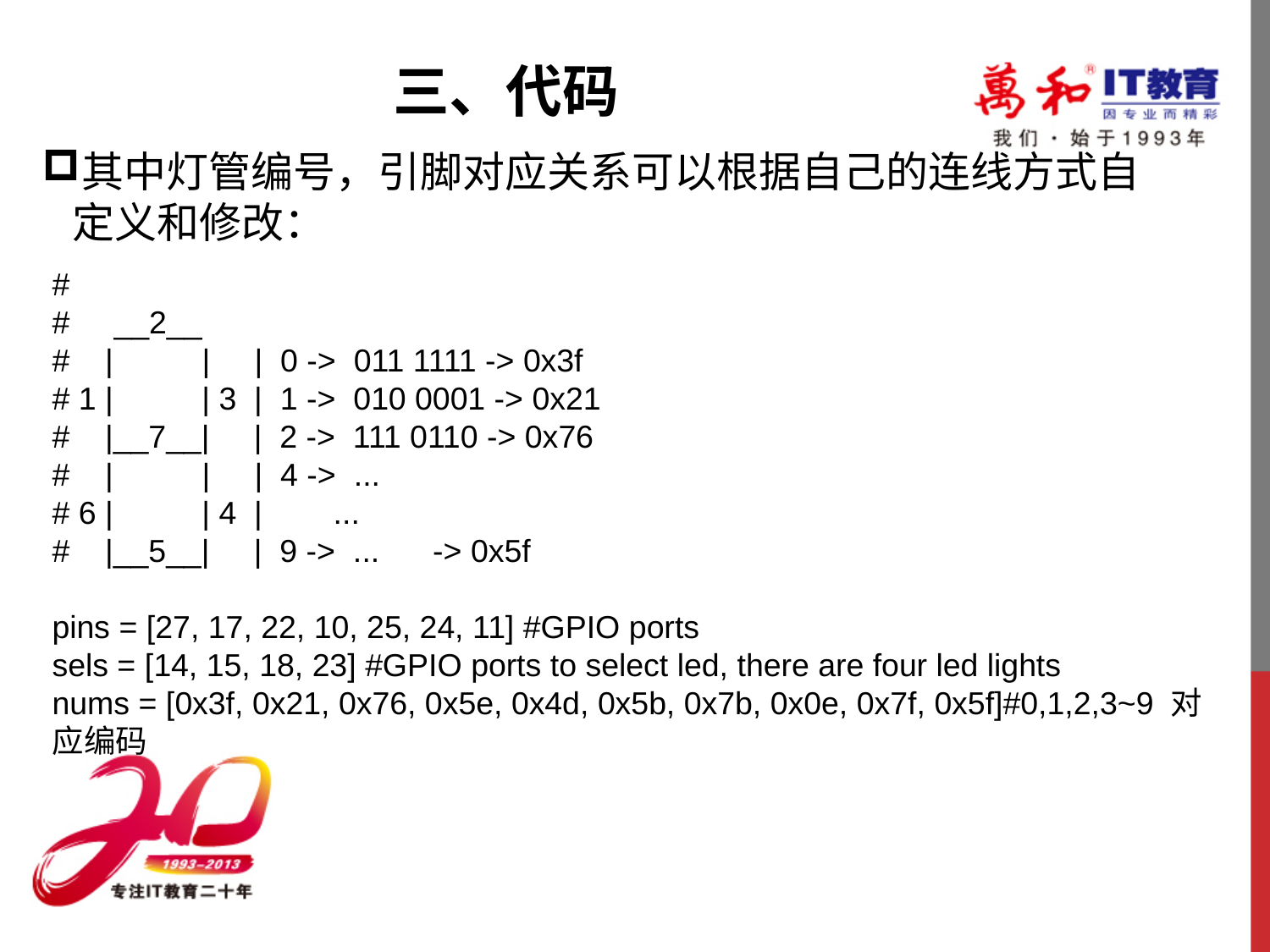

三、代码
其中灯管编号，引脚对应关系可以根据自己的连线方式自定义和修改：
#
#     __2__
#    |          |     |  0 ->  011 1111 -> 0x3f
# 1 |          | 3  |  1 ->  010 0001 -> 0x21
#    |__7__|     |  2 ->  111 0110 -> 0x76
#    |          |     |  4 ->  ...
# 6 |          | 4  |        ...
#    |__5__|     |  9 ->  ...      -> 0x5f

pins = [27, 17, 22, 10, 25, 24, 11] #GPIO ports
sels = [14, 15, 18, 23] #GPIO ports to select led, there are four led lights
nums = [0x3f, 0x21, 0x76, 0x5e, 0x4d, 0x5b, 0x7b, 0x0e, 0x7f, 0x5f]#0,1,2,3~9 对应编码